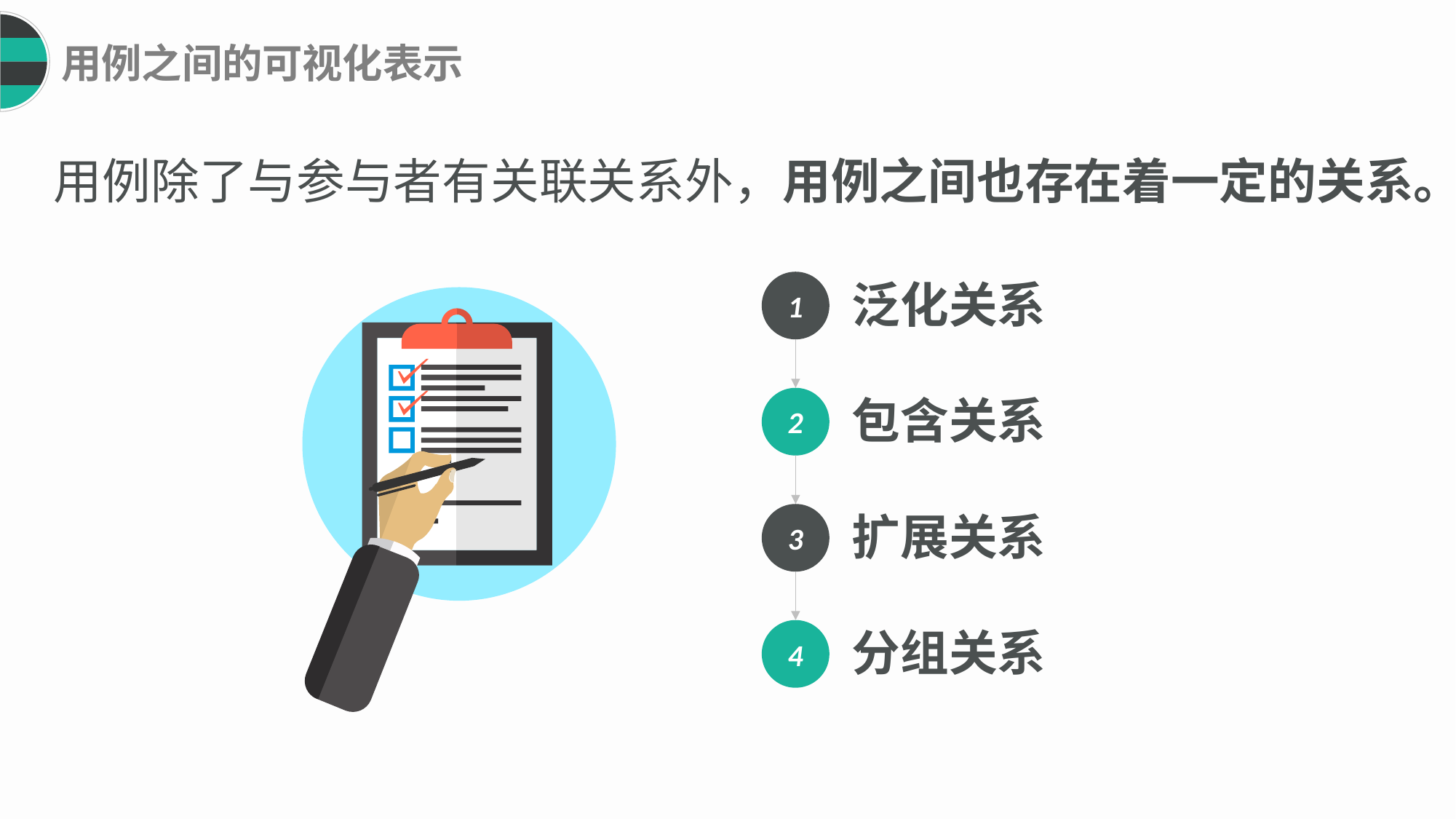

用例之间的可视化表示
         用例除了与参与者有关联关系外，用例之间也存在着一定的关系。
泛化关系
1

包含关系
2
扩展关系
3
分组关系
4